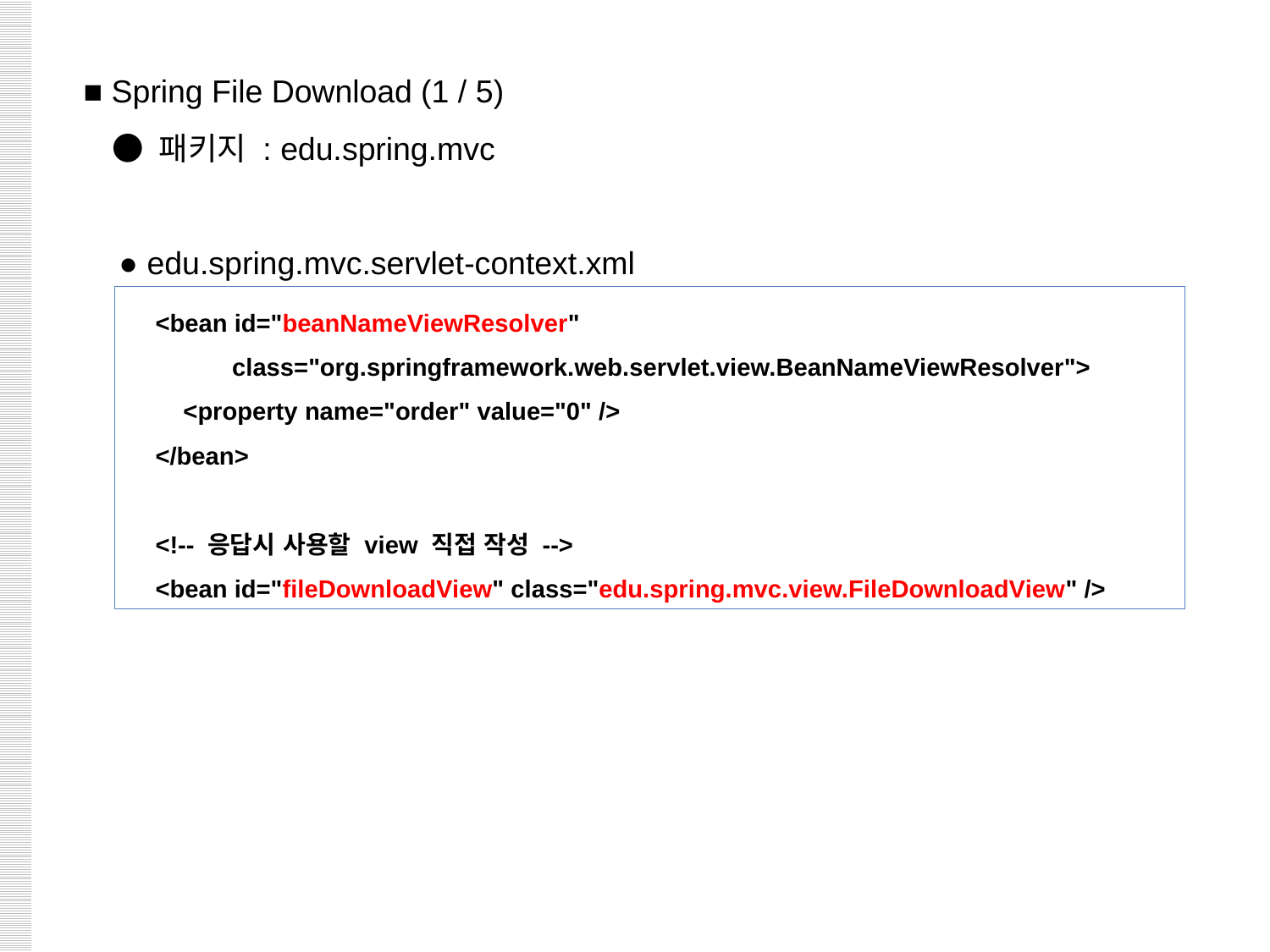

■ Spring File Download (1 / 5)
    ● 패키지 : edu.spring.mvc

    ● edu.spring.mvc.servlet-context.xml
    <bean id="beanNameViewResolver"
               class="org.springframework.web.servlet.view.BeanNameViewResolver">
        <property name="order" value="0" />
    </bean>

    <!-- 응답시 사용할 view 직접 작성 -->
    <bean id="fileDownloadView" class="edu.spring.mvc.view.FileDownloadView" />